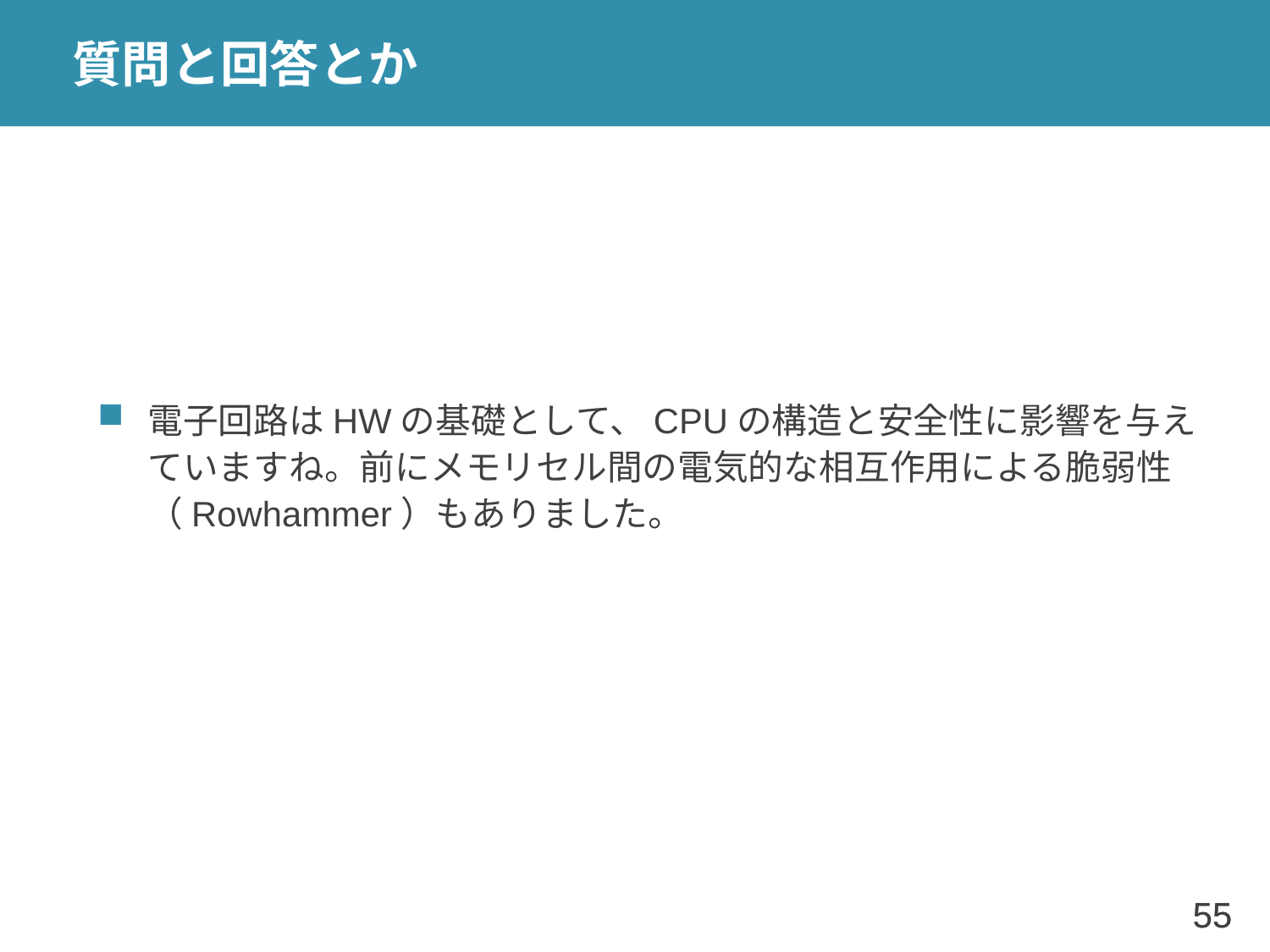

# 質問と回答とか
電子回路はHWの基礎として、CPUの構造と安全性に影響を与えていますね。前にメモリセル間の電気的な相互作用による脆弱性（Rowhammer）もありました。